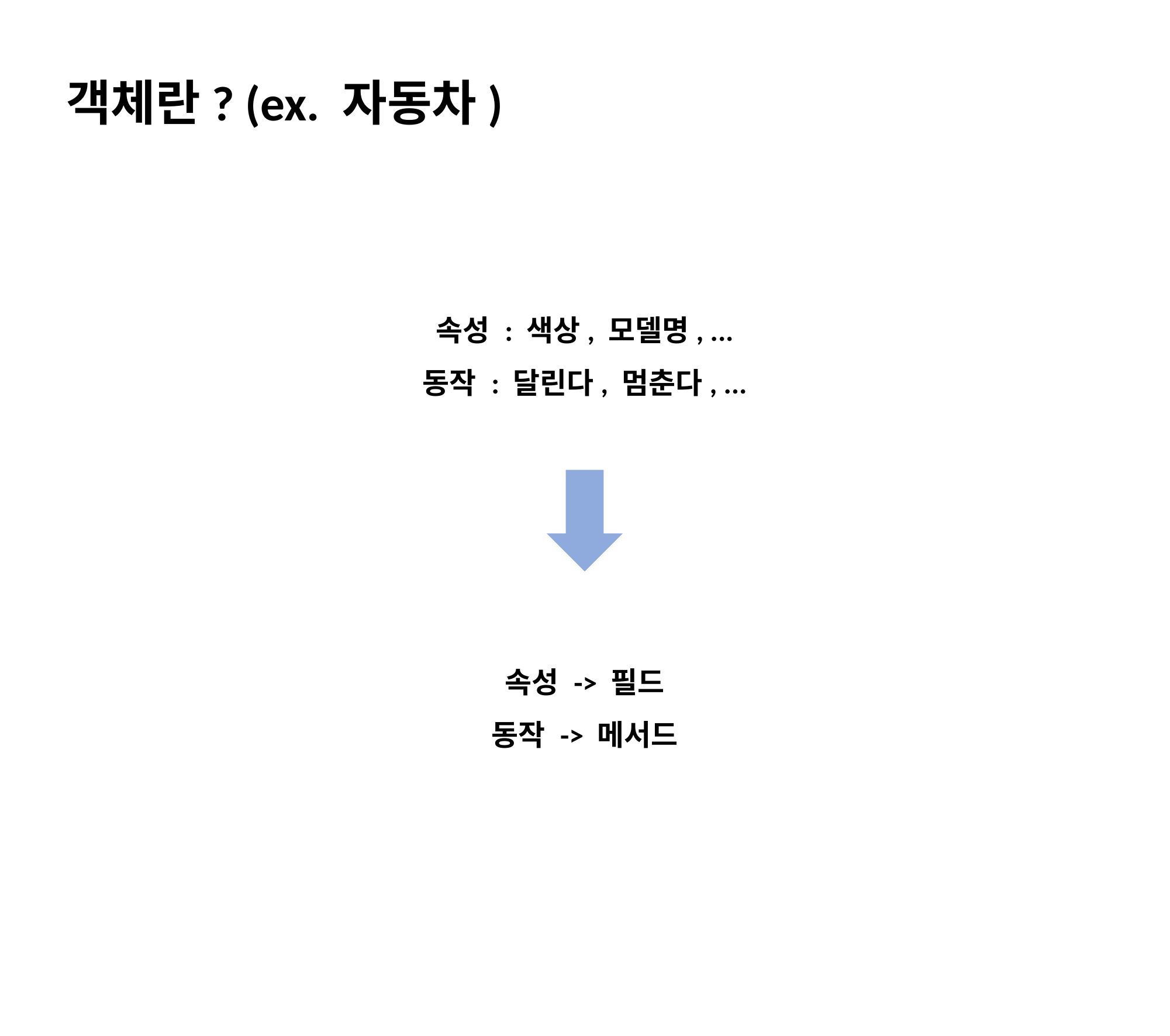

객체란? (ex. 자동차)
속성 : 색상, 모델명, ...
동작 : 달린다, 멈춘다, ...

속성 -> 필드
동작 -> 메서드